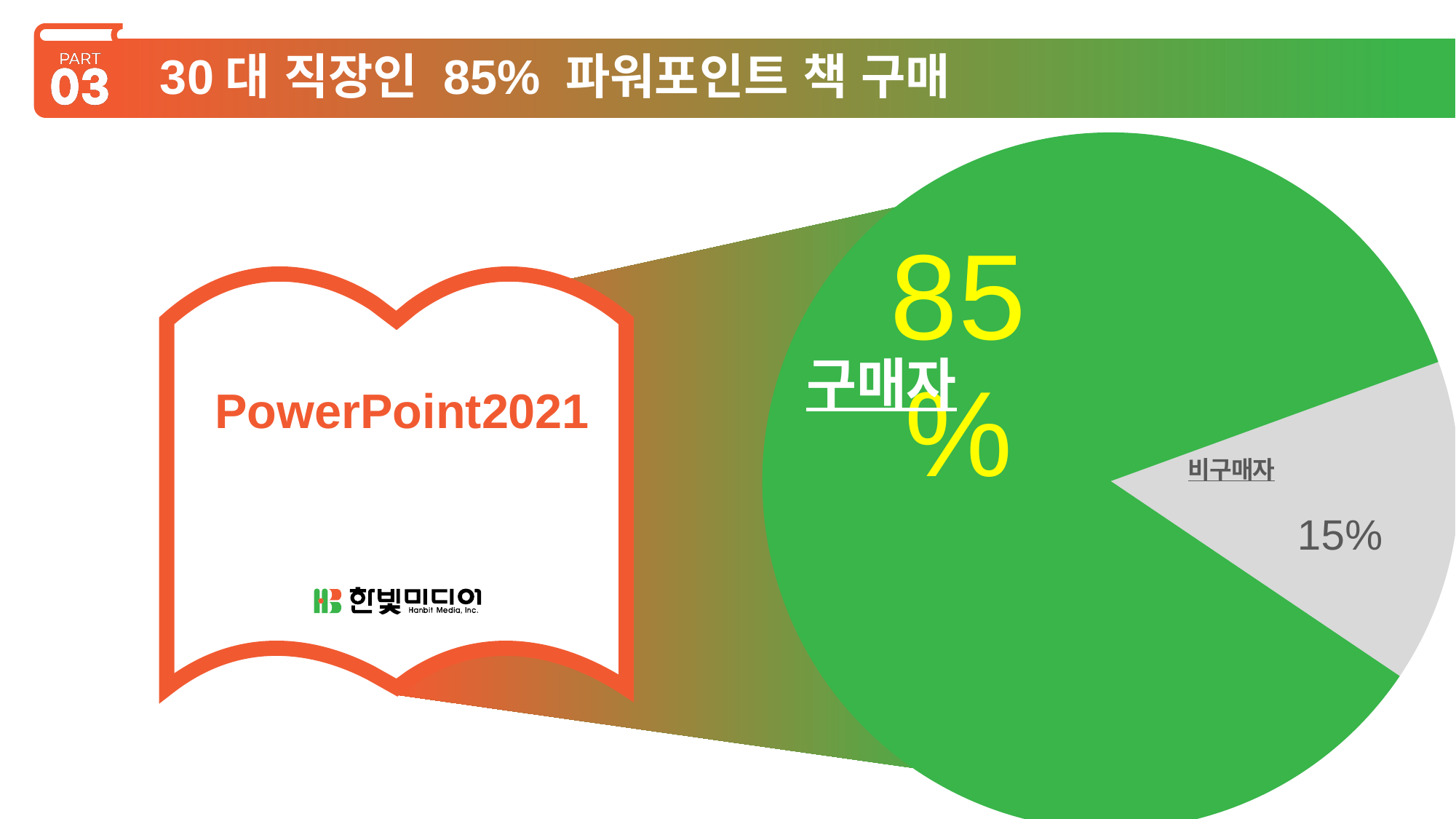

# 30대 직장인 85% 파워포인트 책 구매

### Chart

| Category | 파워포인트 |
|---|---|
| 비구매 | 15.0 |
| 구매 | 85.0 |

구매자
PowerPoint2021